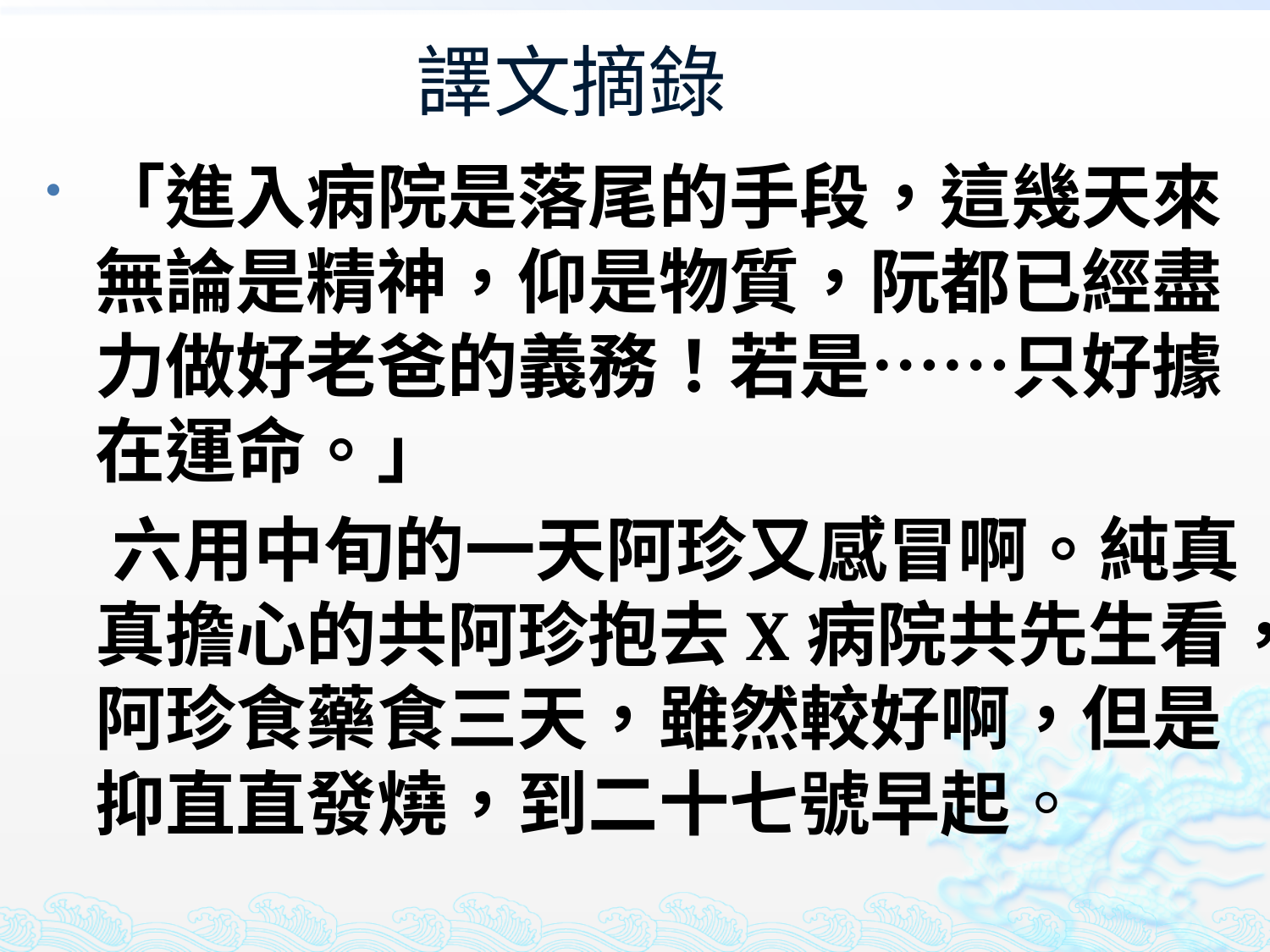

# 譯文摘錄
「進入病院是落尾的手段，這幾天來無論是精神，仰是物質，阮都已經盡力做好老爸的義務！若是……只好據在運命。」
   六用中旬的一天阿珍又感冒啊。純真真擔心的共阿珍抱去X病院共先生看，阿珍食藥食三天，雖然較好啊，但是抑直直發燒，到二十七號早起。